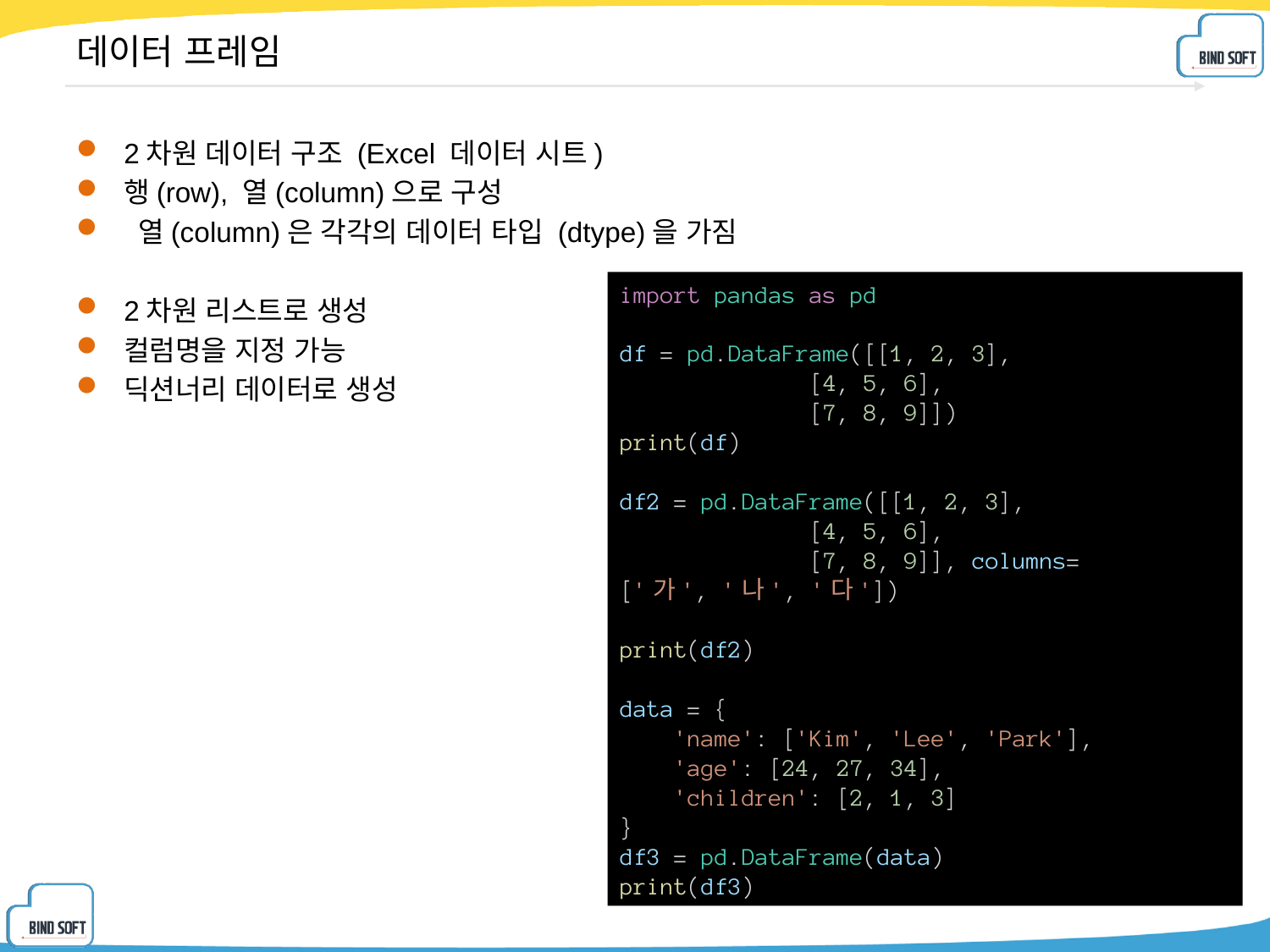

# 데이터 프레임
2차원 데이터 구조 (Excel 데이터 시트)
행(row), 열(column)으로 구성
 열(column)은 각각의 데이터 타입 (dtype)을 가짐

2차원 리스트로 생성
컬럼명을 지정 가능
딕션너리 데이터로 생성

import pandas as pd
df = pd.DataFrame([[1, 2, 3],
              [4, 5, 6],
              [7, 8, 9]])
print(df)
df2 = pd.DataFrame([[1, 2, 3],
              [4, 5, 6],
              [7, 8, 9]], columns=['가', '나', '다'])
print(df2)
data = {
    'name': ['Kim', 'Lee', 'Park'],
    'age': [24, 27, 34],
    'children': [2, 1, 3]
}
df3 = pd.DataFrame(data)
print(df3)